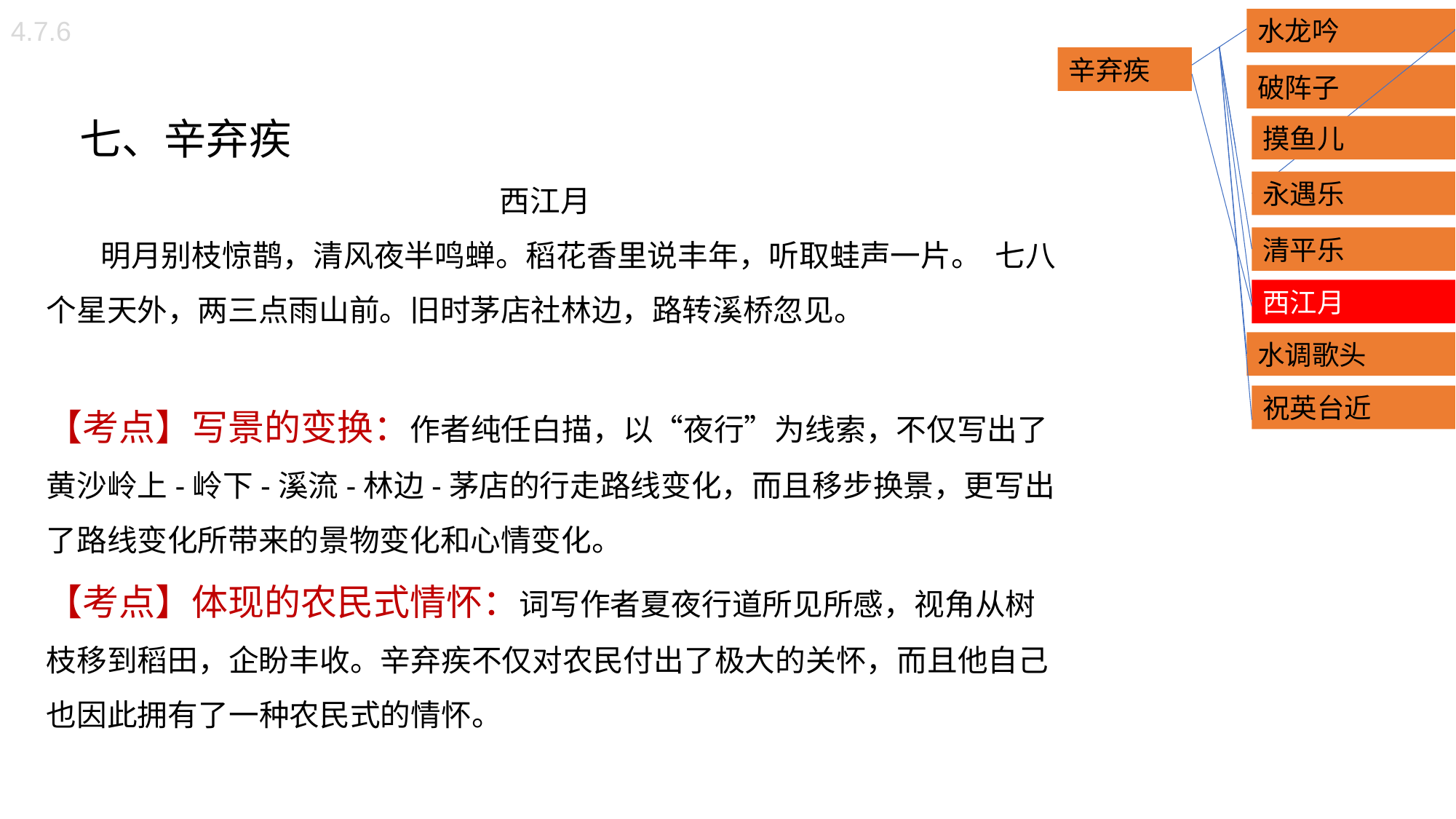

4.7.6
水龙吟
辛弃疾
破阵子
   七、辛弃疾
西江月
       明月别枝惊鹊，清风夜半鸣蝉。稻花香里说丰年，听取蛙声一片。  七八个星天外，两三点雨山前。旧时茅店社林边，路转溪桥忽见。

【考点】写景的变换：作者纯任白描，以“夜行”为线索，不仅写出了黄沙岭上-岭下-溪流-林边-茅店的行走路线变化，而且移步换景，更写出了路线变化所带来的景物变化和心情变化。
【考点】体现的农民式情怀：词写作者夏夜行道所见所感，视角从树枝移到稻田，企盼丰收。辛弃疾不仅对农民付出了极大的关怀，而且他自己也因此拥有了一种农民式的情怀。
摸鱼儿
永遇乐
清平乐
西江月
水调歌头
祝英台近